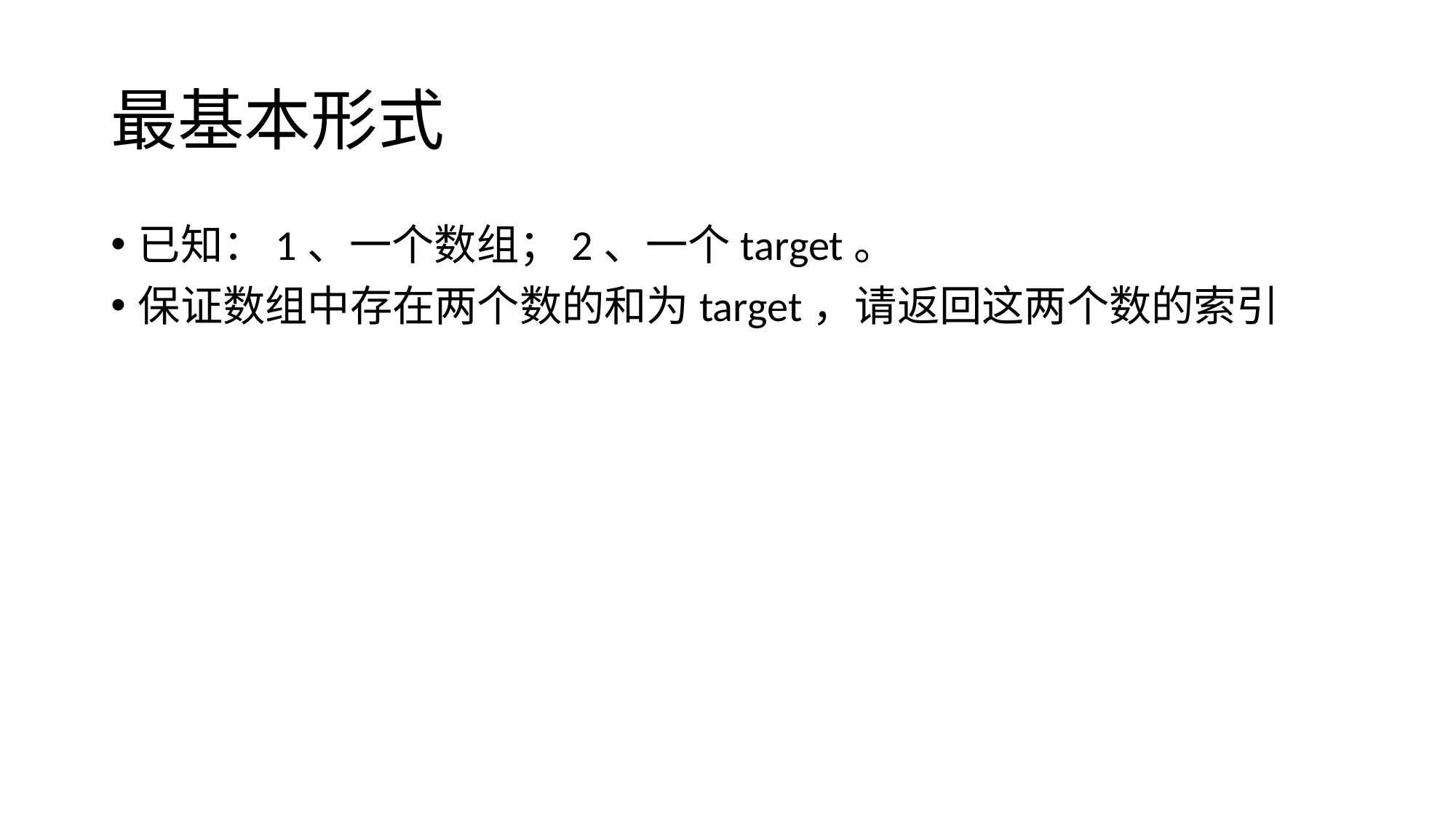

# 最基本形式
已知：1、一个数组；2、一个target。
保证数组中存在两个数的和为target，请返回这两个数的索引